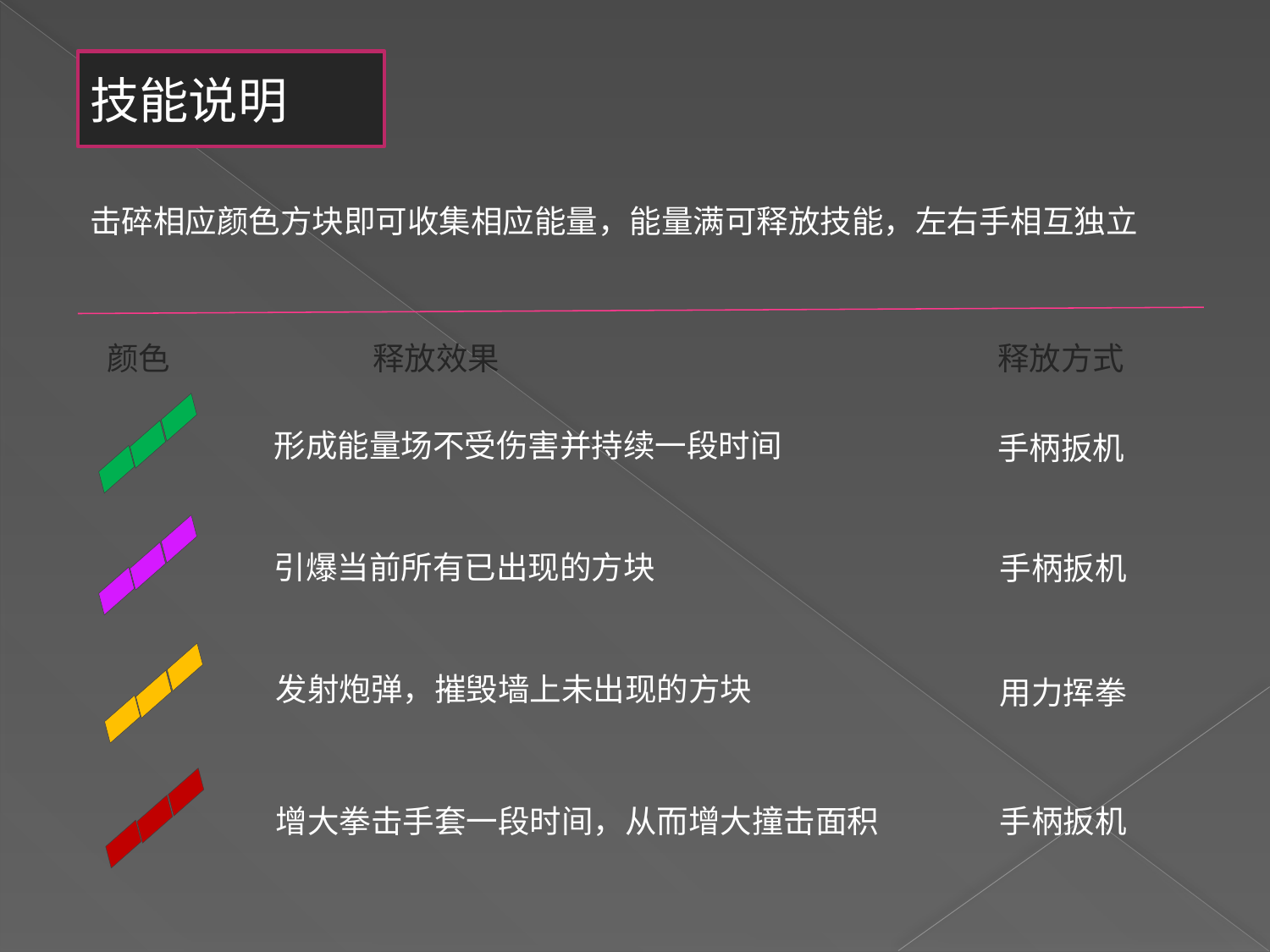

技能说明
击碎相应颜色方块即可收集相应能量，能量满可释放技能，左右手相互独立
颜色
释放效果
释放方式

形成能量场不受伤害并持续一段时间
手柄扳机

引爆当前所有已出现的方块
手柄扳机

发射炮弹，摧毁墙上未出现的方块
用力挥拳

增大拳击手套一段时间，从而增大撞击面积
手柄扳机